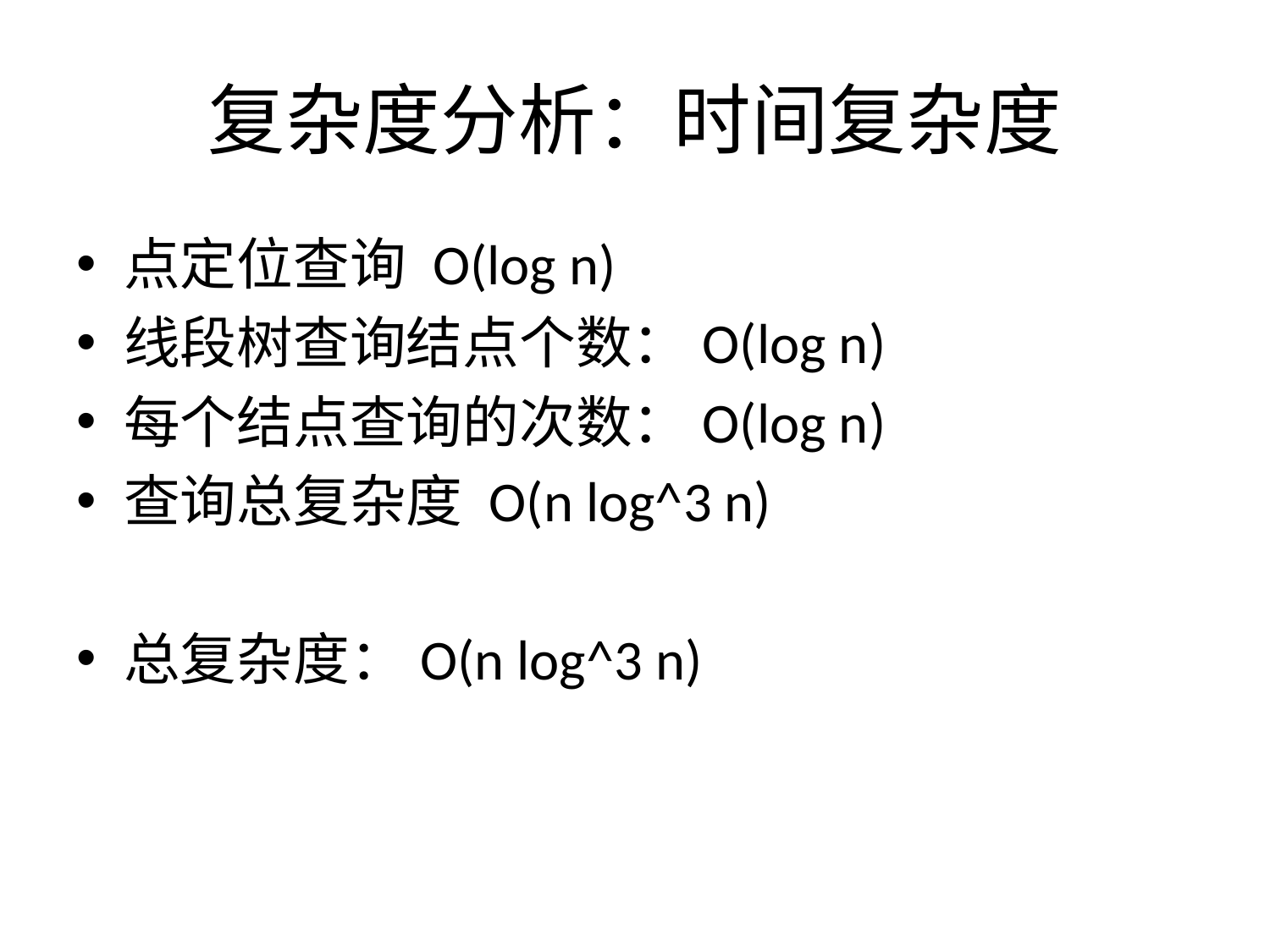

# 复杂度分析：时间复杂度
点定位查询 O(log n)
线段树查询结点个数：O(log n)
每个结点查询的次数：O(log n)
查询总复杂度 O(n log^3 n)

总复杂度：O(n log^3 n)